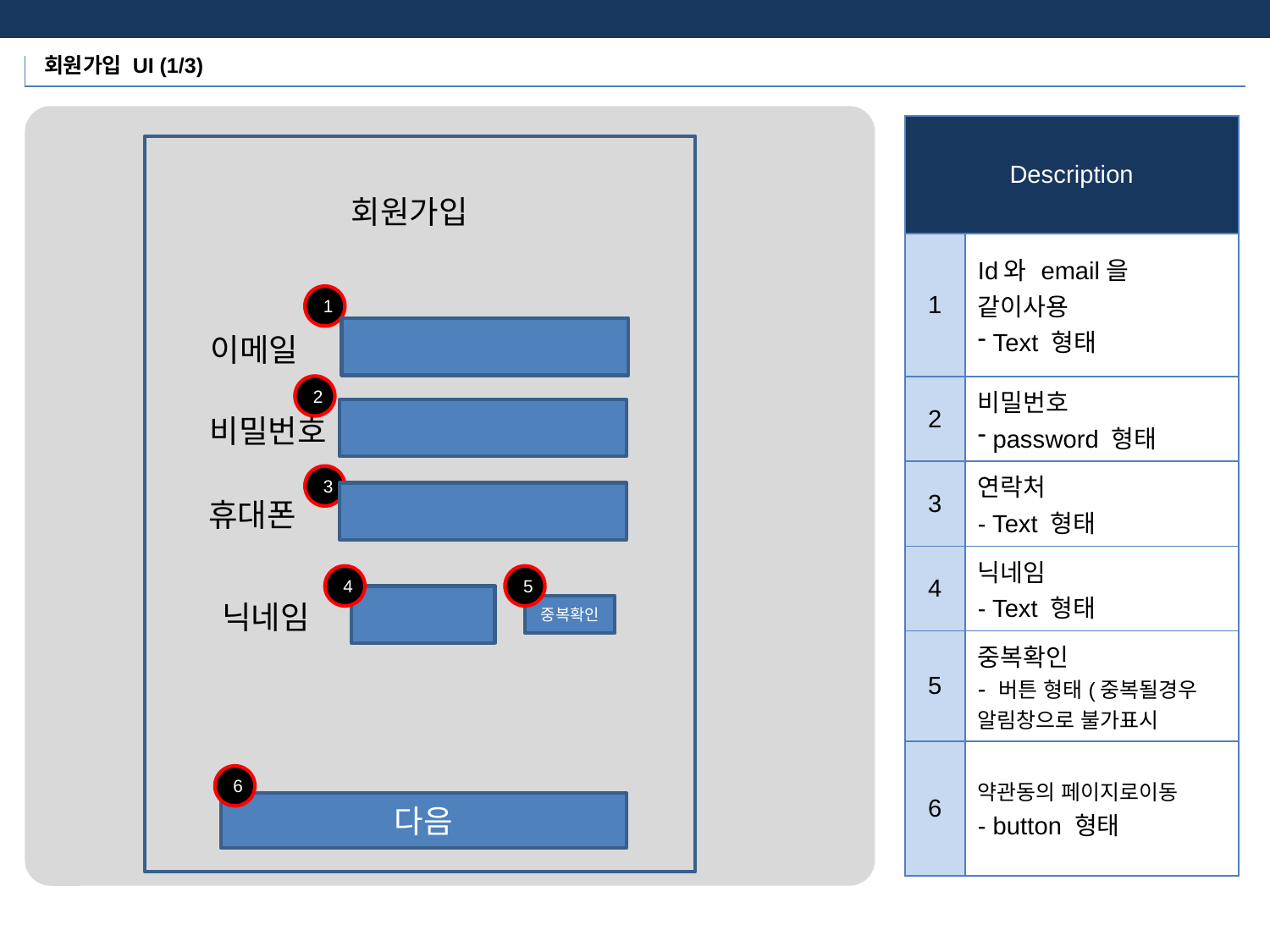

회원가입 UI (1/3)

| Description |  |
| --- | --- |
| 1 | Id와 email을 같이사용 Text 형태 |
| 2 | 비밀번호 password 형태 |
| 3 | 연락처 - Text 형태 |
| 4 | 닉네임 - Text 형태 |
| 5 | 중복확인 - 버튼 형태(중복될경우 알림창으로 불가표시 |
| 6 | 약관동의 페이지로이동 - button 형태 |

회원가입

이메일

비밀번호

휴대폰
다음
1
2
3
4
5

닉네임
중복확인
6